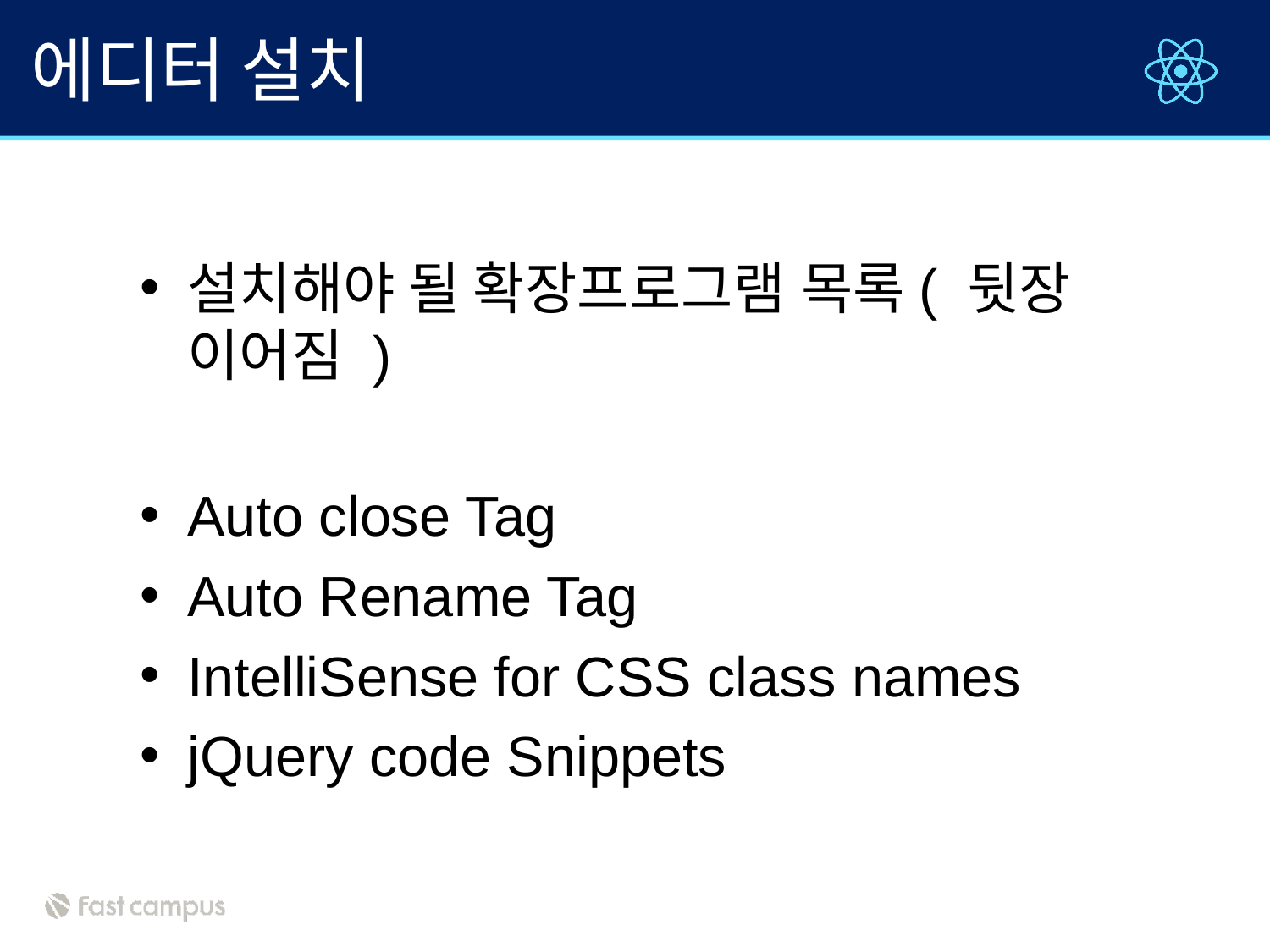

# 에디터 설치
설치해야 될 확장프로그램 목록( 뒷장 이어짐 )

Auto close Tag
Auto Rename Tag
IntelliSense for CSS class names
jQuery code Snippets